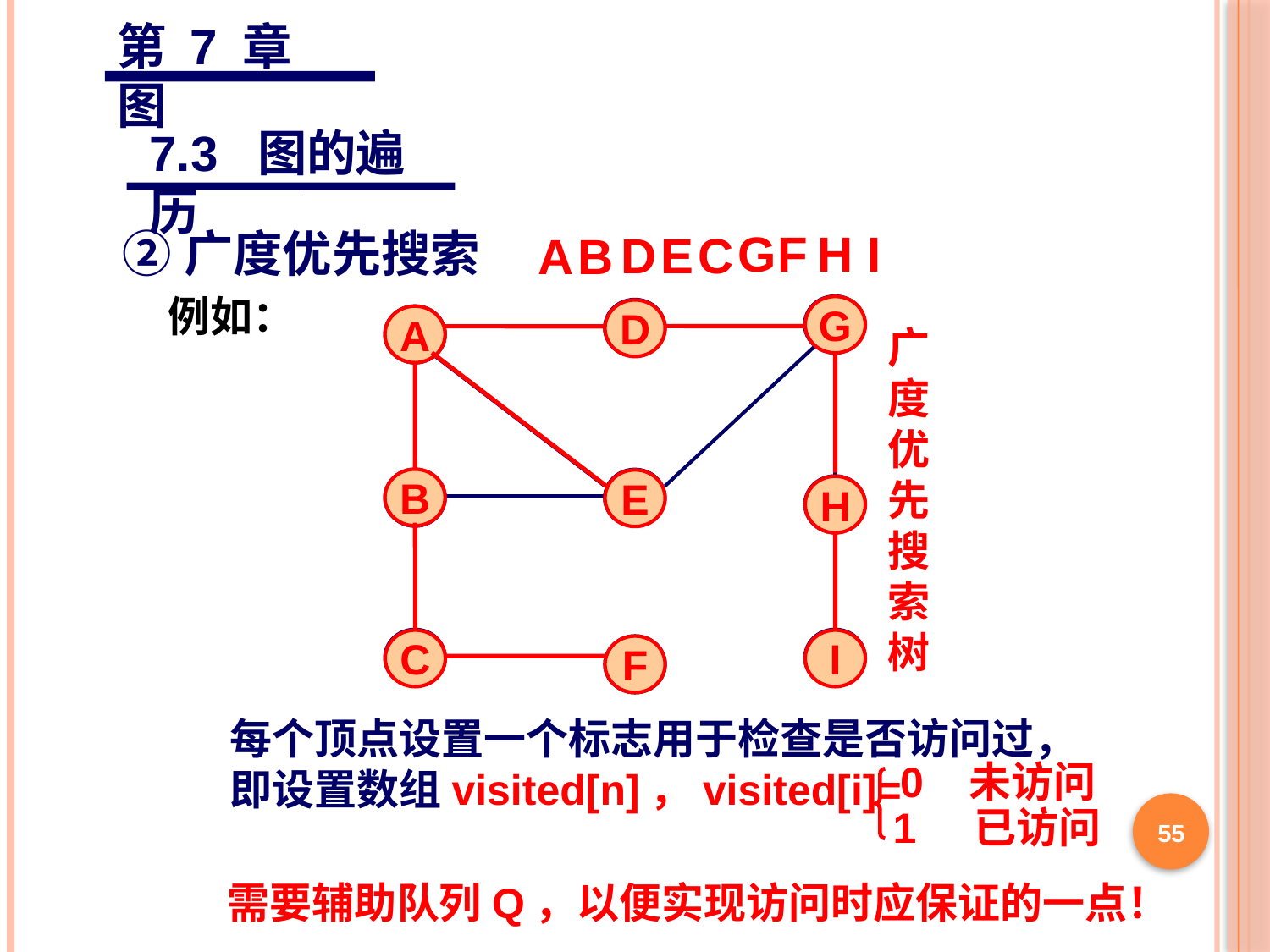

第 7 章  图

7.3  图的遍历

②广度优先搜索
G
F
H
I
D
E
C
A
B
例如：
G
D
A

B
E
H

C
I
F

G
D
A
广
度
优
先
搜
索
树

B
E
H

C
I
F

每个顶点设置一个标志用于检查是否访问过，
即设置数组visited[n]，visited[i]=
0   未访问

1    已访问
55
需要辅助队列Q，以便实现访问时应保证的一点！